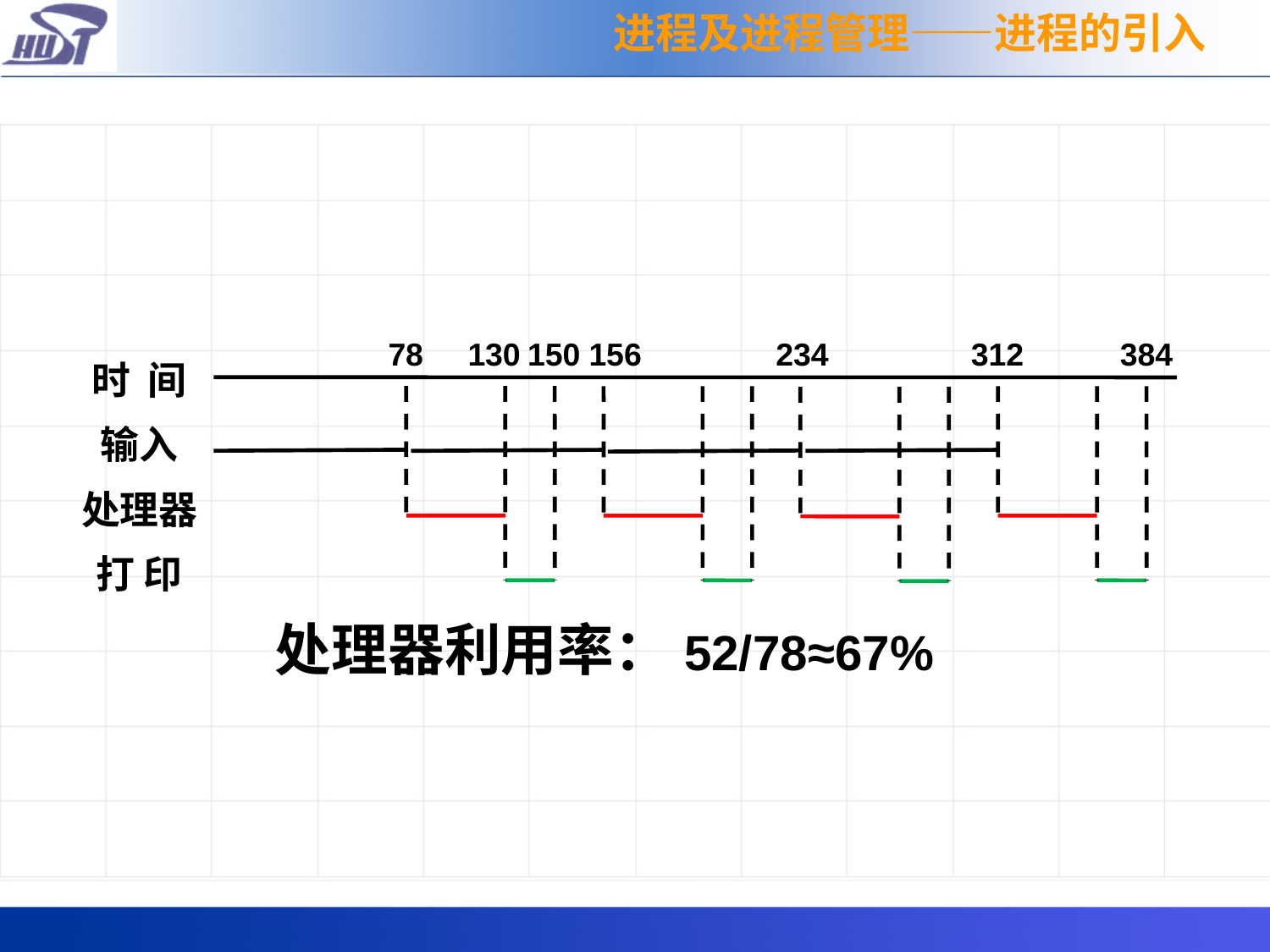

进程及进程管理——进程的引入
78
130
150
156
234
312
384
时  间

输入
处理器
打 印
处理器利用率：52/78≈67%